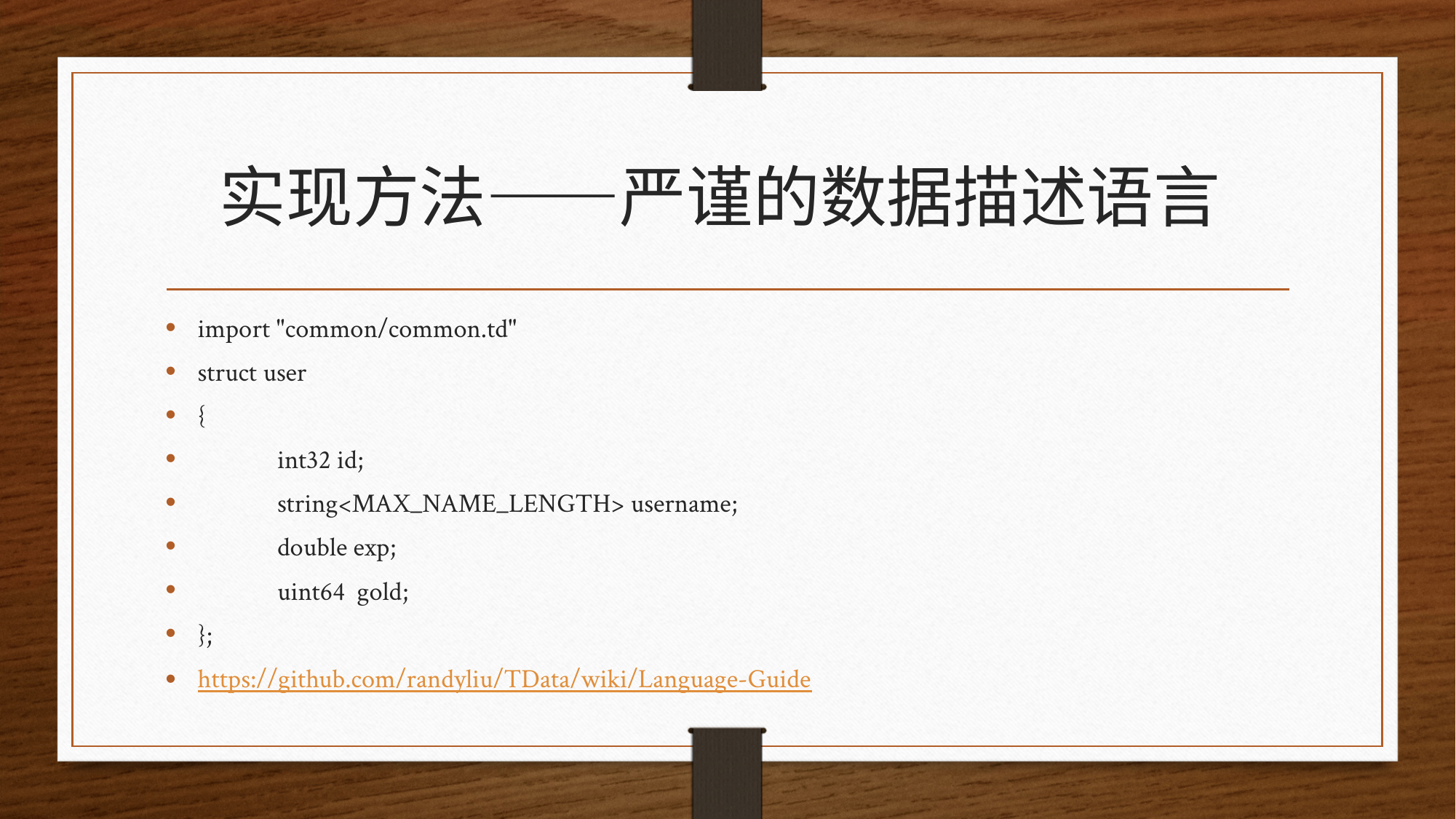

# 实现方法——严谨的数据描述语言
import "common/common.td"
struct user
{
	int32 id;
	string<MAX_NAME_LENGTH> username;
	double exp;
	uint64	gold;
};
https://github.com/randyliu/TData/wiki/Language-Guide